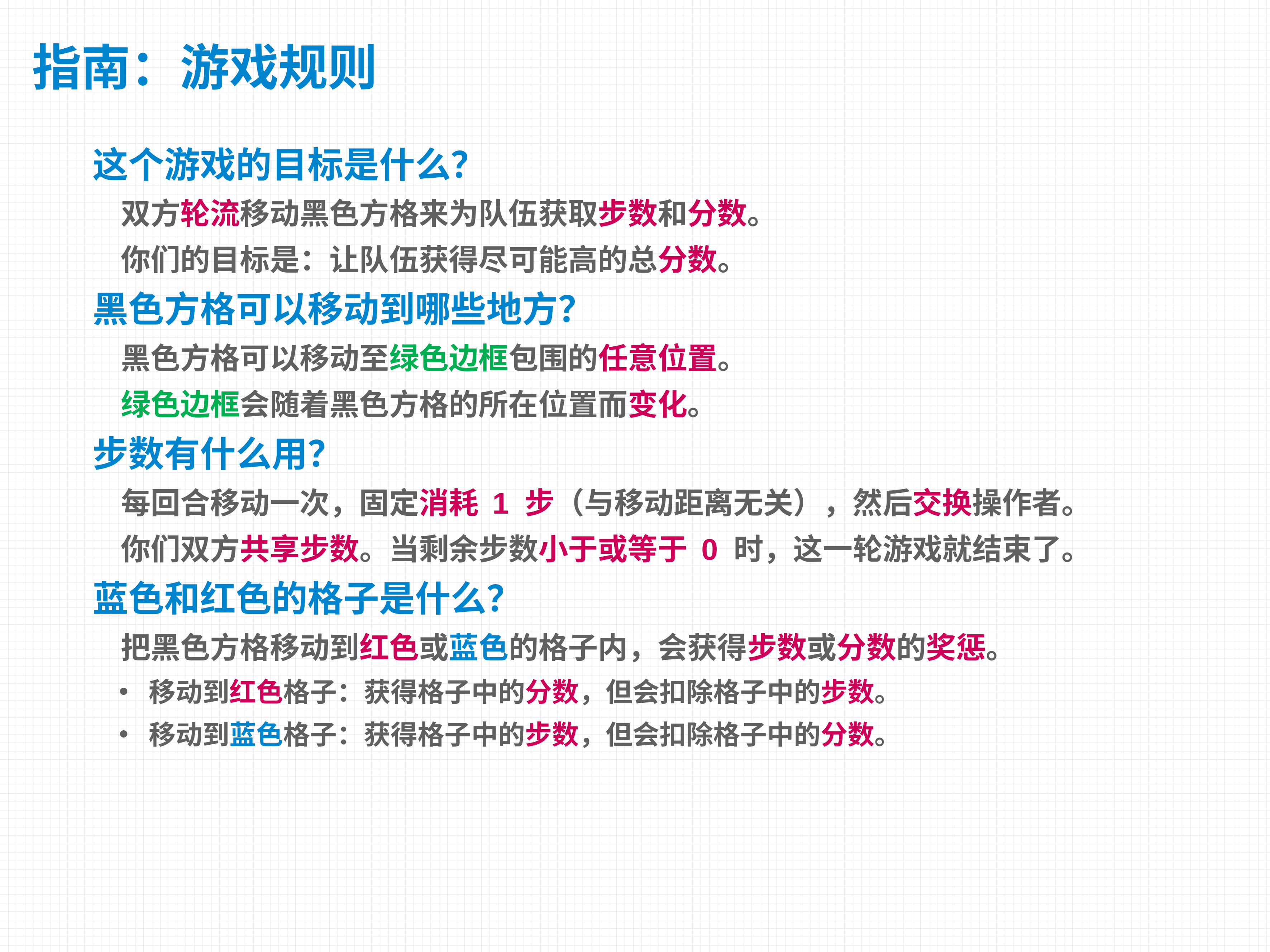

# 指南：游戏规则
这个游戏的目标是什么？
双方轮流移动黑色方格来为队伍获取步数和分数。
你们的目标是：让队伍获得尽可能高的总分数。
黑色方格可以移动到哪些地方？
黑色方格可以移动至绿色边框包围的任意位置。
绿色边框会随着黑色方格的所在位置而变化。
步数有什么用？
每回合移动一次，固定消耗 1 步（与移动距离无关），然后交换操作者。
你们双方共享步数。当剩余步数小于或等于 0 时，这一轮游戏就结束了。
蓝色和红色的格子是什么？
把黑色方格移动到红色或蓝色的格子内，会获得步数或分数的奖惩。
移动到红色格子：获得格子中的分数，但会扣除格子中的步数。
移动到蓝色格子：获得格子中的步数，但会扣除格子中的分数。